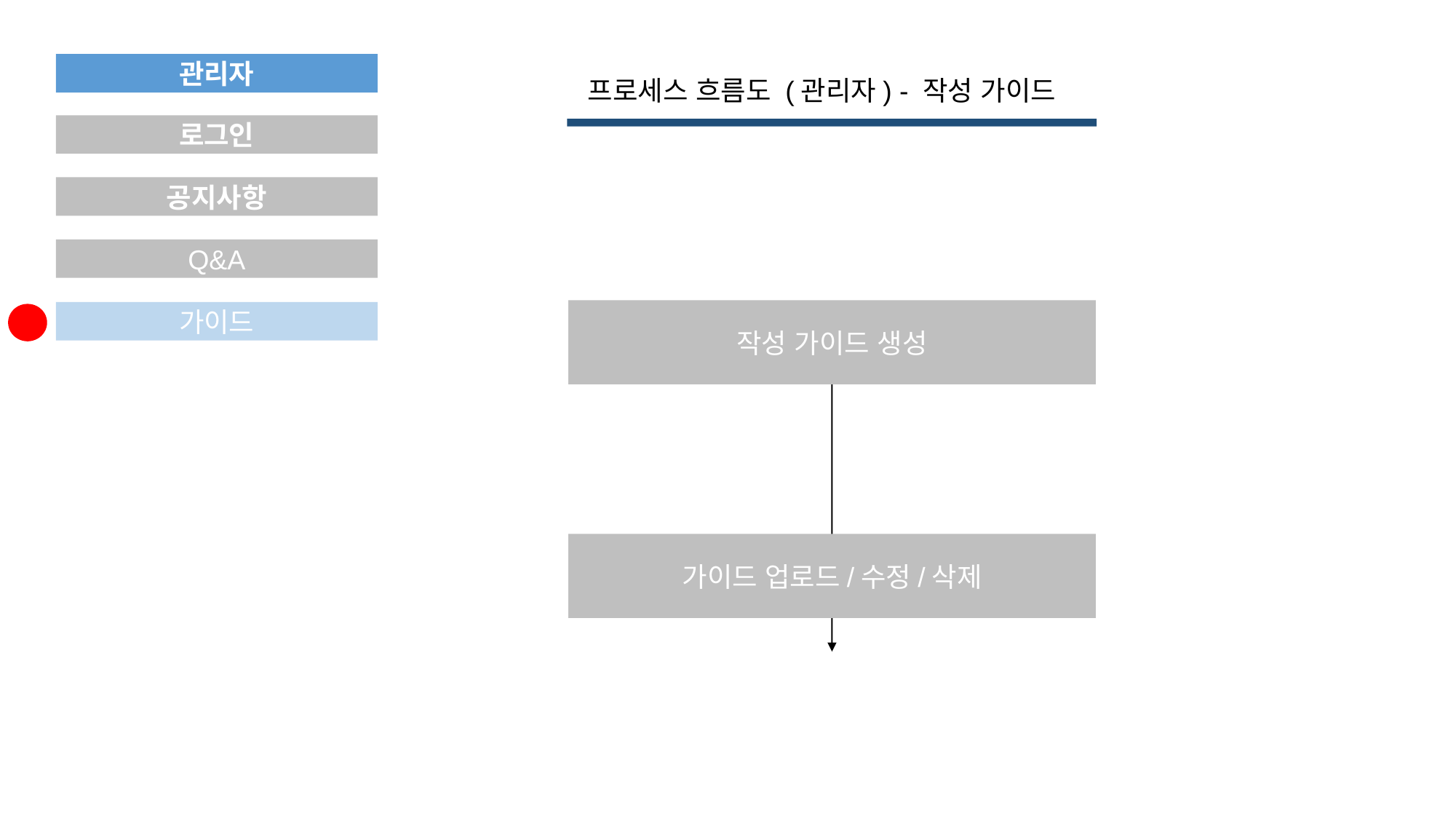

관리자
프로세스 흐름도 (관리자) - 작성 가이드
로그인
공지사항
Q&A
작성 가이드 생성
가이드

가이드 업로드/수정/삭제